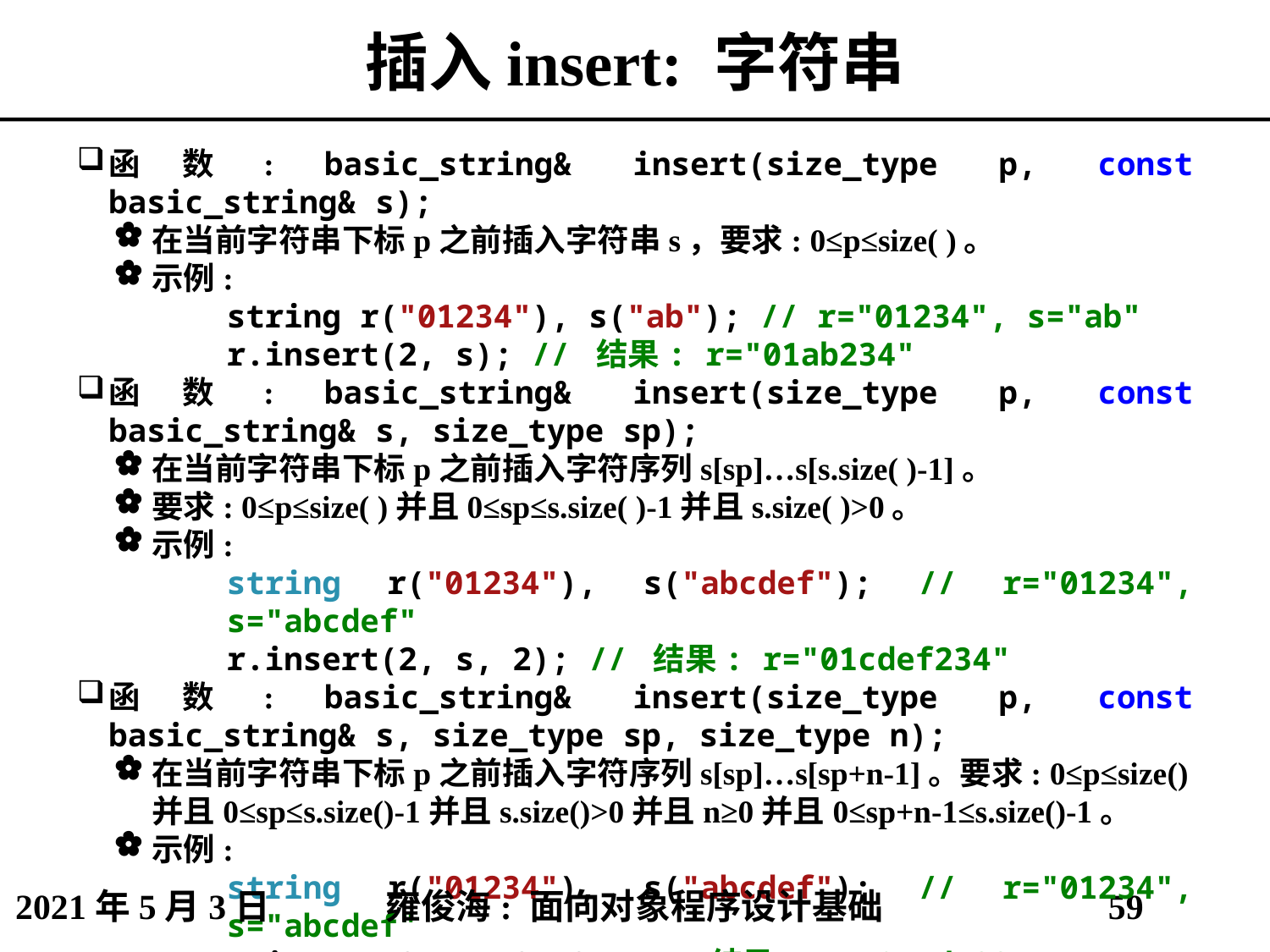

# 插入insert: 字符串

函数: basic_string& insert(size_type p, const basic_string& s);
在当前字符串下标p之前插入字符串s，要求: 0≤p≤size( )。
示例:
string r("01234"), s("ab"); // r="01234", s="ab"
r.insert(2, s); // 结果: r="01ab234"
函数: basic_string& insert(size_type p, const basic_string& s, size_type sp);
在当前字符串下标p之前插入字符序列s[sp]…s[s.size( )-1]。
要求: 0≤p≤size( )并且0≤sp≤s.size( )-1并且s.size( )>0。
示例:
string r("01234"), s("abcdef"); // r="01234", s="abcdef"
r.insert(2, s, 2); // 结果: r="01cdef234"
函数: basic_string& insert(size_type p, const basic_string& s, size_type sp, size_type n);
在当前字符串下标p之前插入字符序列s[sp]…s[sp+n-1]。要求: 0≤p≤size()并且0≤sp≤s.size()-1并且s.size()>0并且n≥0并且0≤sp+n-1≤s.size()-1。
示例:
string r("01234"), s("abcdef"); // r="01234", s="abcdef"
r.insert(2, s, 2, 3); // 结果: r="01cde234"
2021年5月3日
雍俊海: 面向对象程序设计基础
59